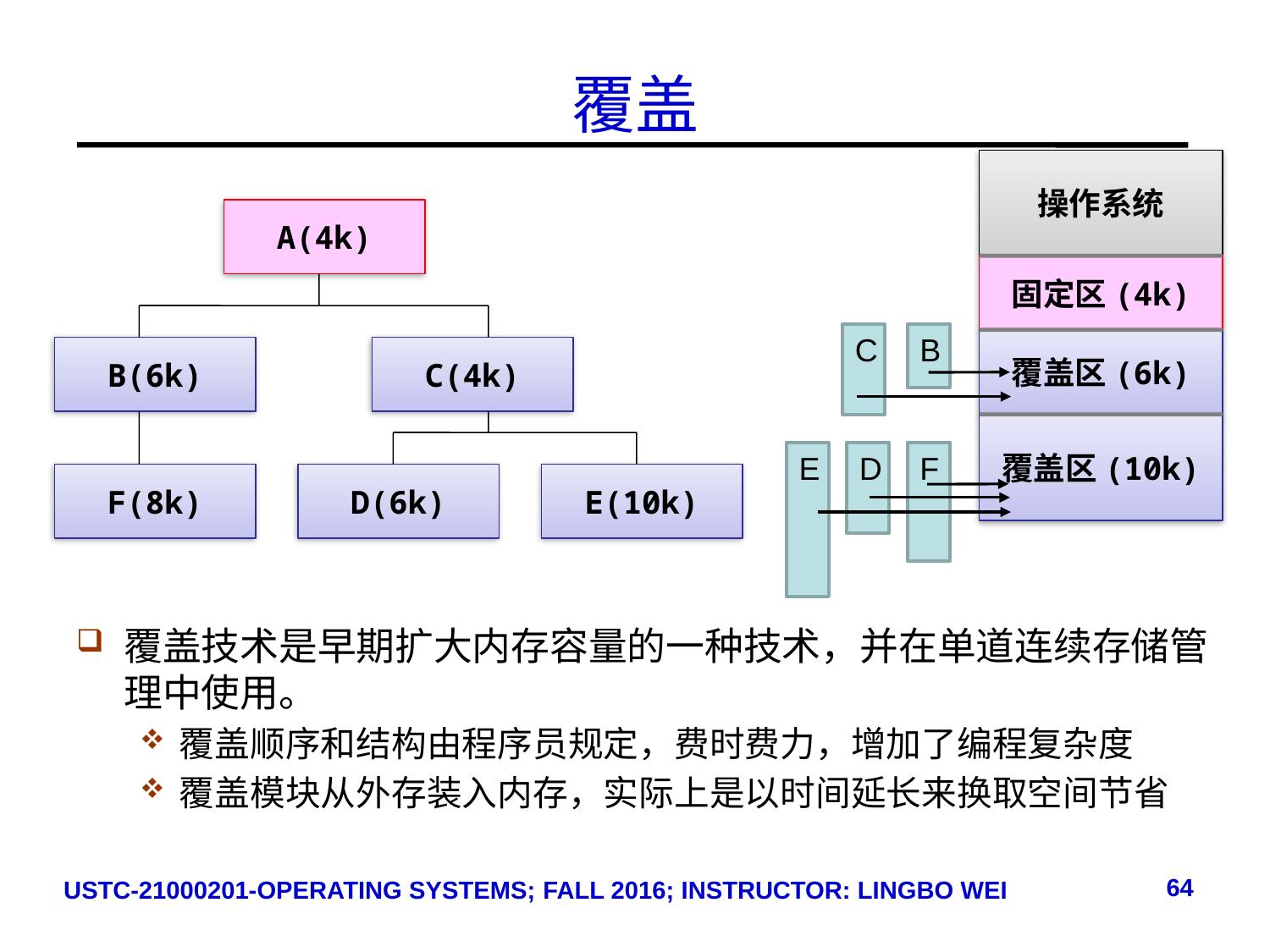

# 覆盖
操作系统
固定区(4k)

覆盖区(6k)

覆盖区(10k)

C
B
E
D
F
A(4k)

B(6k)
C(4k)

F(8k)
D(6k)
E(10k)
覆盖技术是早期扩大内存容量的一种技术，并在单道连续存储管理中使用。
覆盖顺序和结构由程序员规定，费时费力，增加了编程复杂度
覆盖模块从外存装入内存，实际上是以时间延长来换取空间节省

64
USTC-21000201-OPERATING SYSTEMS; FALL 2016; INSTRUCTOR: LINGBO WEI